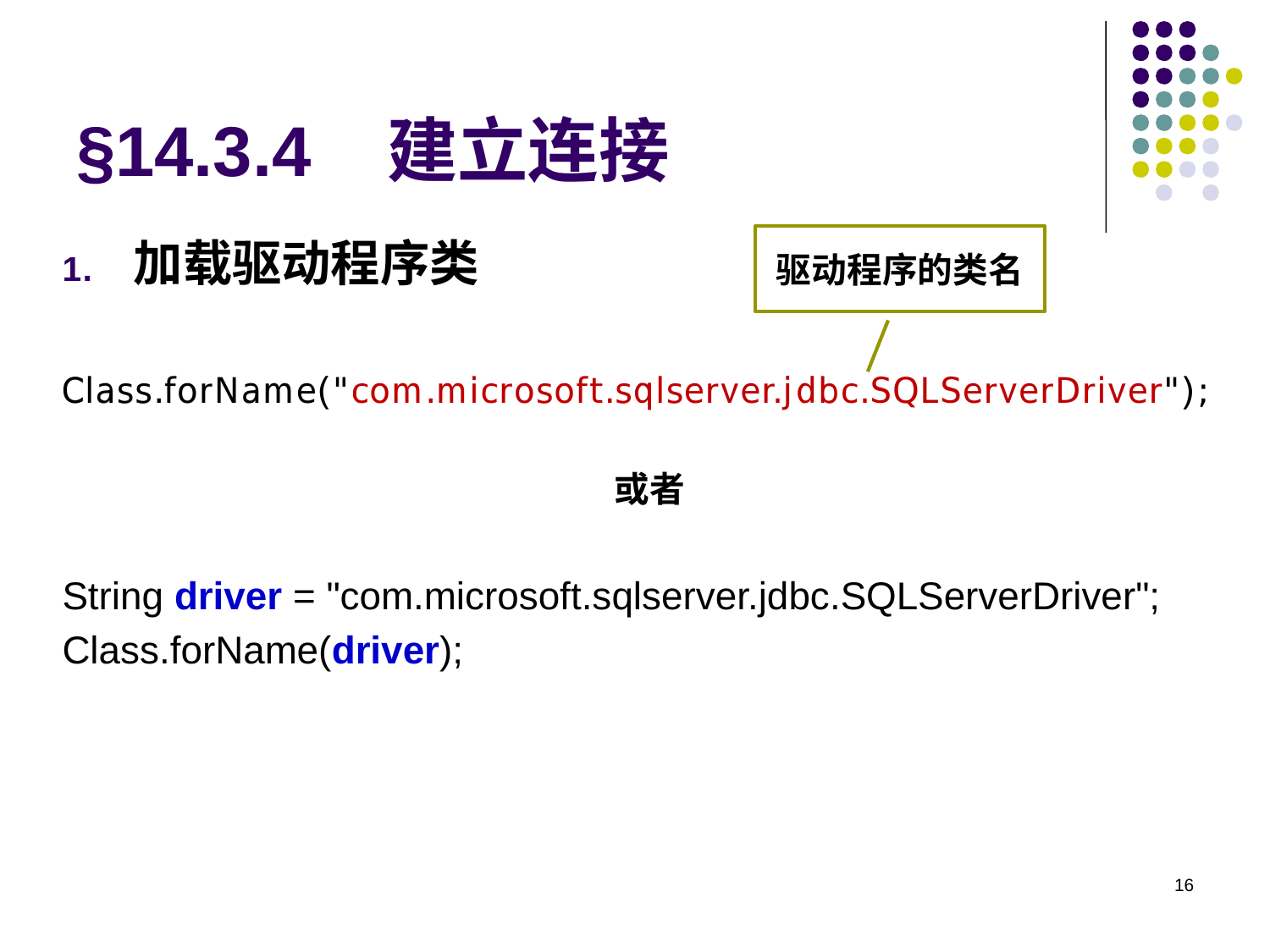

# §14.3.4   建立连接
加载驱动程序类

Class.forName("com.microsoft.sqlserver.jdbc.SQLServerDriver");

或者

String driver = "com.microsoft.sqlserver.jdbc.SQLServerDriver";
Class.forName(driver);

驱动程序的类名
16